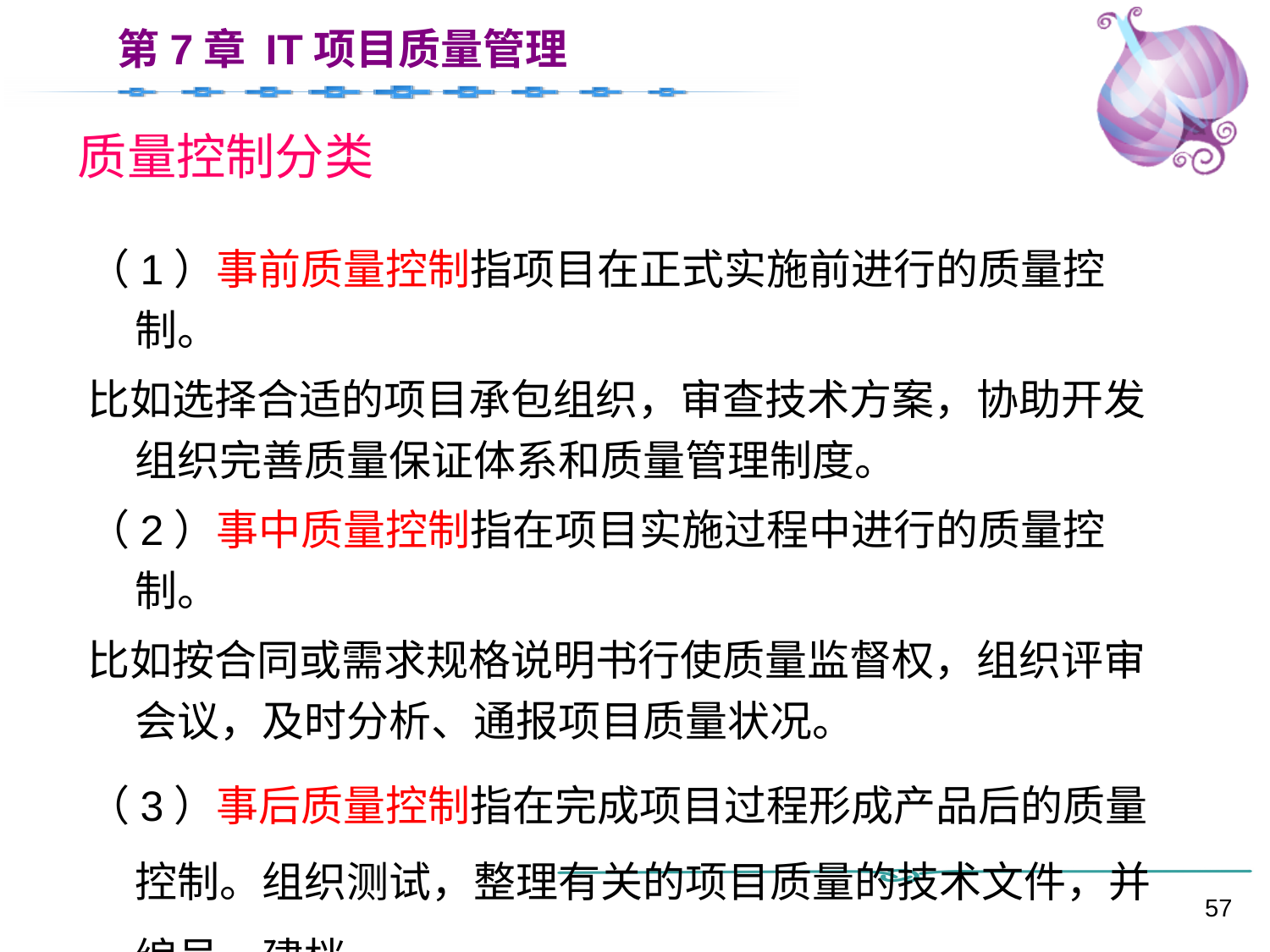

# 质量控制分类
（1）事前质量控制指项目在正式实施前进行的质量控制。
比如选择合适的项目承包组织，审查技术方案，协助开发组织完善质量保证体系和质量管理制度。
（2）事中质量控制指在项目实施过程中进行的质量控制。
比如按合同或需求规格说明书行使质量监督权，组织评审会议，及时分析、通报项目质量状况。
（3）事后质量控制指在完成项目过程形成产品后的质量控制。组织测试，整理有关的项目质量的技术文件，并编号、建档。

57